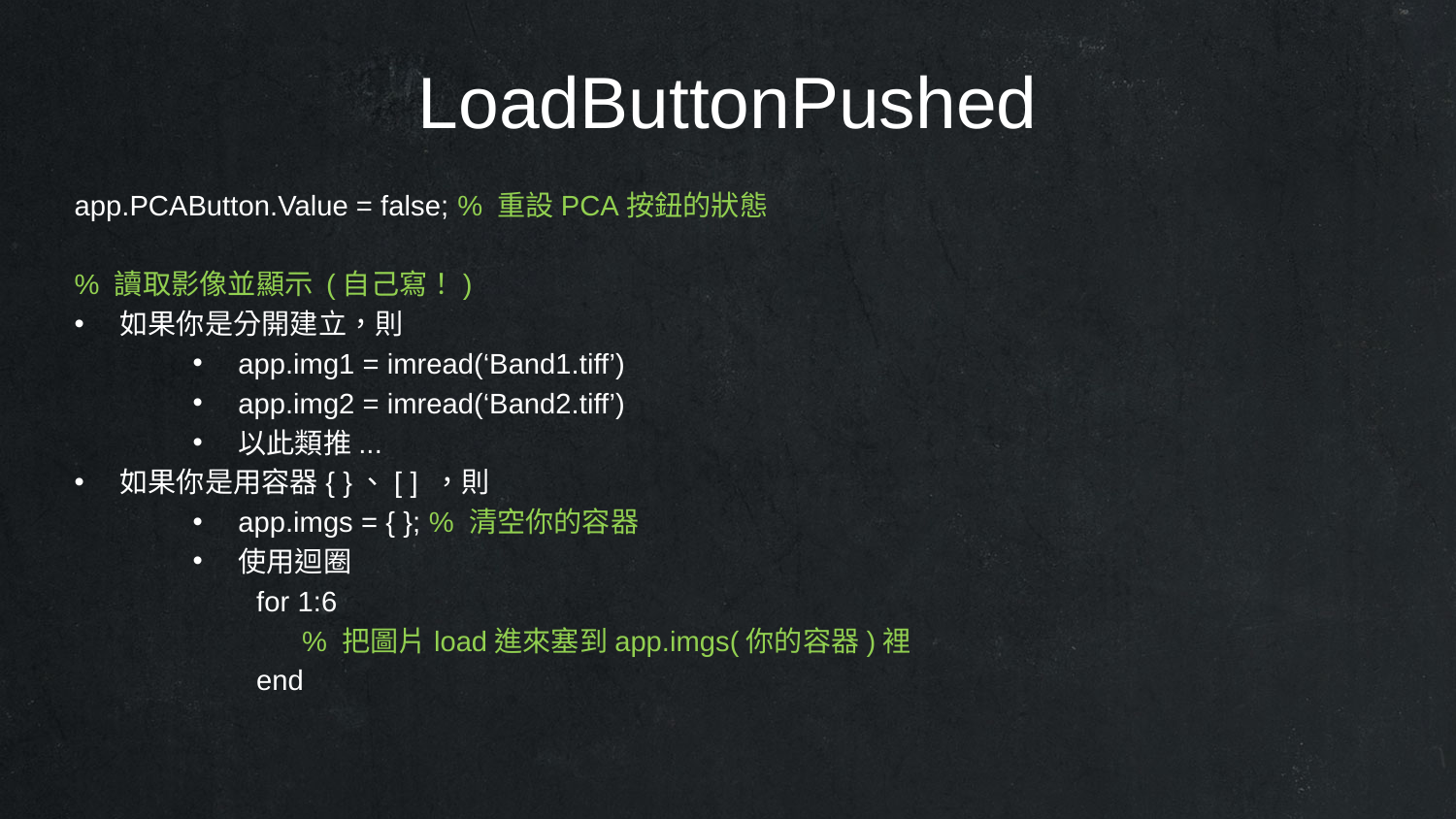

LoadButtonPushed
app.PCAButton.Value = false; % 重設PCA按鈕的狀態

% 讀取影像並顯示 (自己寫！)
如果你是分開建立，則
app.img1 = imread(‘Band1.tiff’)
app.img2 = imread(‘Band2.tiff’)
以此類推...
如果你是用容器{ }、[ ] ，則
app.imgs = { }; % 清空你的容器
使用迴圈
for 1:6
% 把圖片load進來塞到app.imgs(你的容器)裡
end